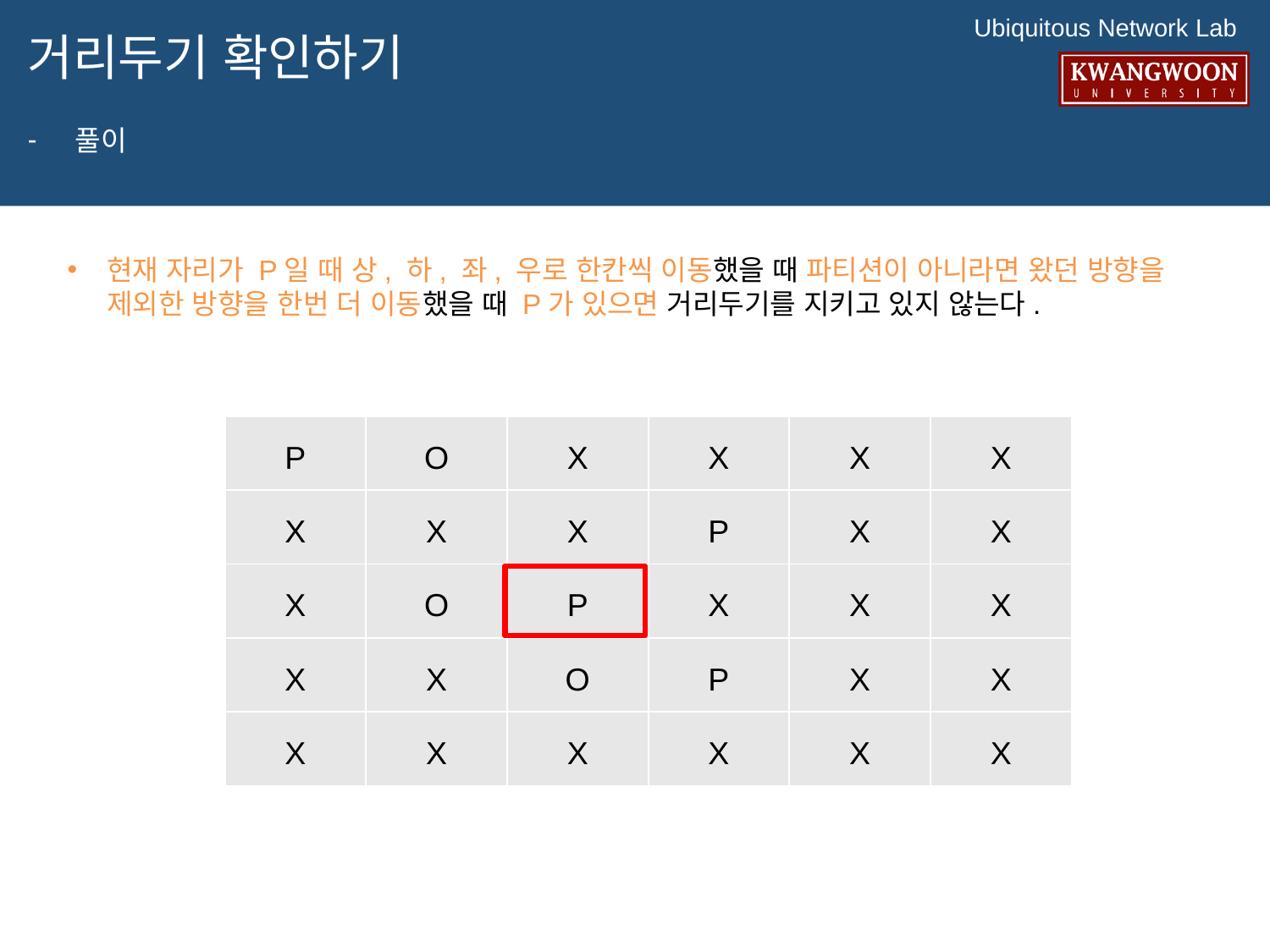

# 거리두기 확인하기
풀이
현재 자리가 P일 때 상, 하, 좌, 우로 한칸씩 이동했을 때 파티션이 아니라면 왔던 방향을 제외한 방향을 한번 더 이동했을 때 P가 있으면 거리두기를 지키고 있지 않는다.
| P | O | X | X | X | X |
| --- | --- | --- | --- | --- | --- |
| X | X | X | P | X | X |
| X | O | P | X | X | X |
| X | X | O | P | X | X |
| X | X | X | X | X | X |